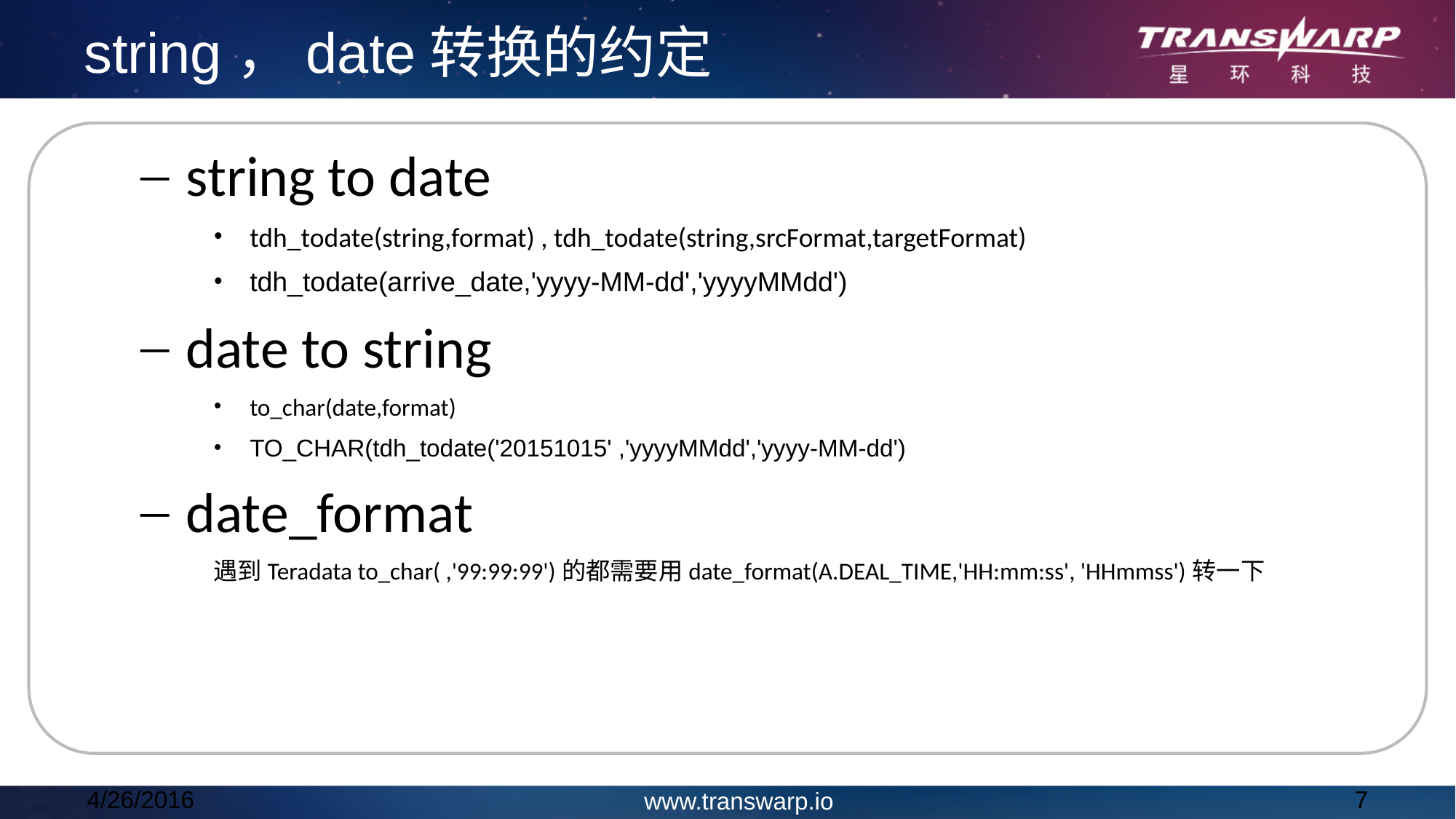

string，date转换的约定

string to date
tdh_todate(string,format) , tdh_todate(string,srcFormat,targetFormat)
tdh_todate(arrive_date,'yyyy-MM-dd','yyyyMMdd')
date to string
to_char(date,format)
TO_CHAR(tdh_todate('20151015' ,'yyyyMMdd','yyyy-MM-dd')
date_format
遇到Teradata to_char( ,'99:99:99')的都需要用date_format(A.DEAL_TIME,'HH:mm:ss', 'HHmmss')转一下